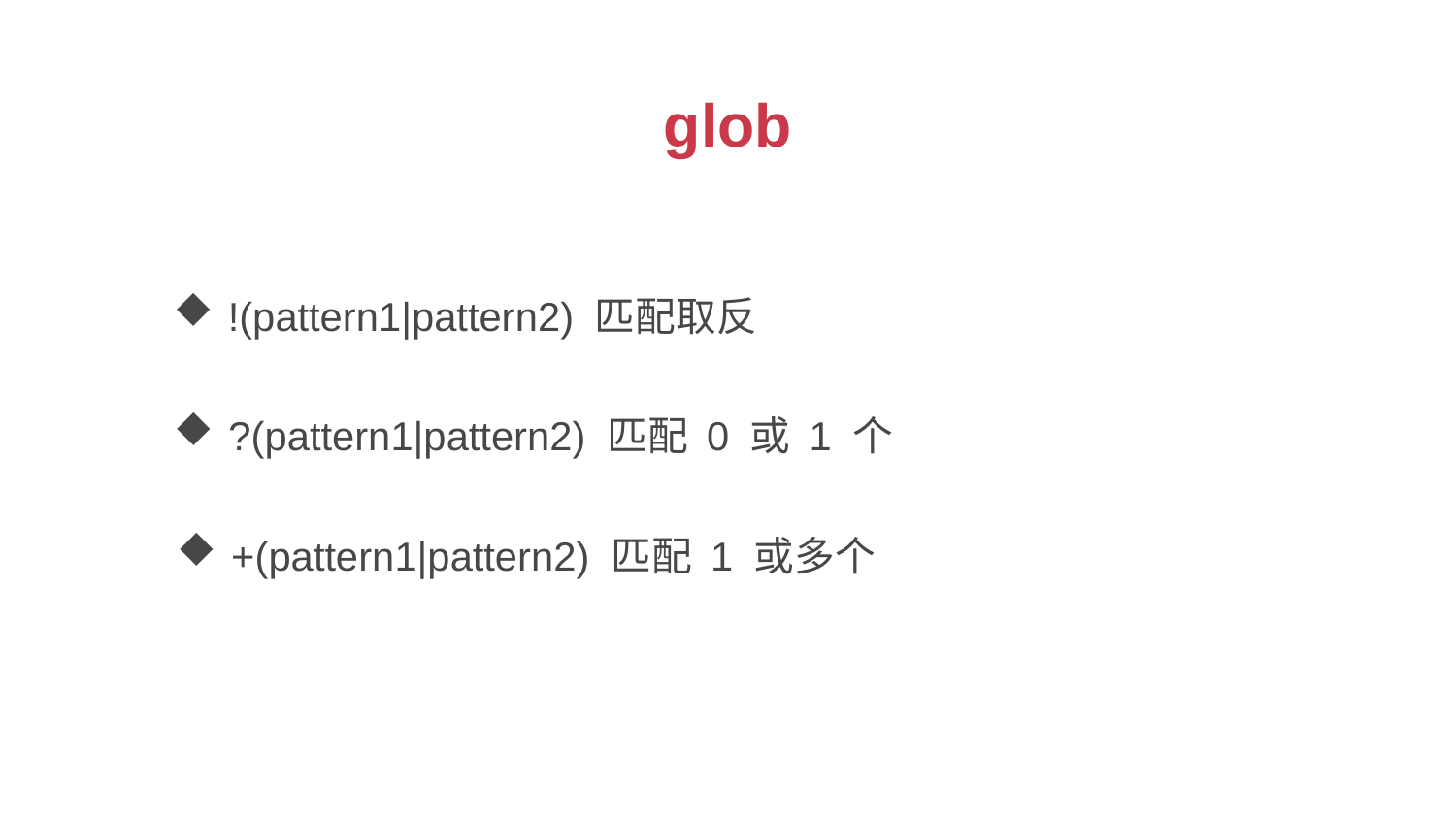

glob
!(pattern1|pattern2) 匹配取反
?(pattern1|pattern2) 匹配 0 或 1 个
+(pattern1|pattern2) 匹配 1 或多个